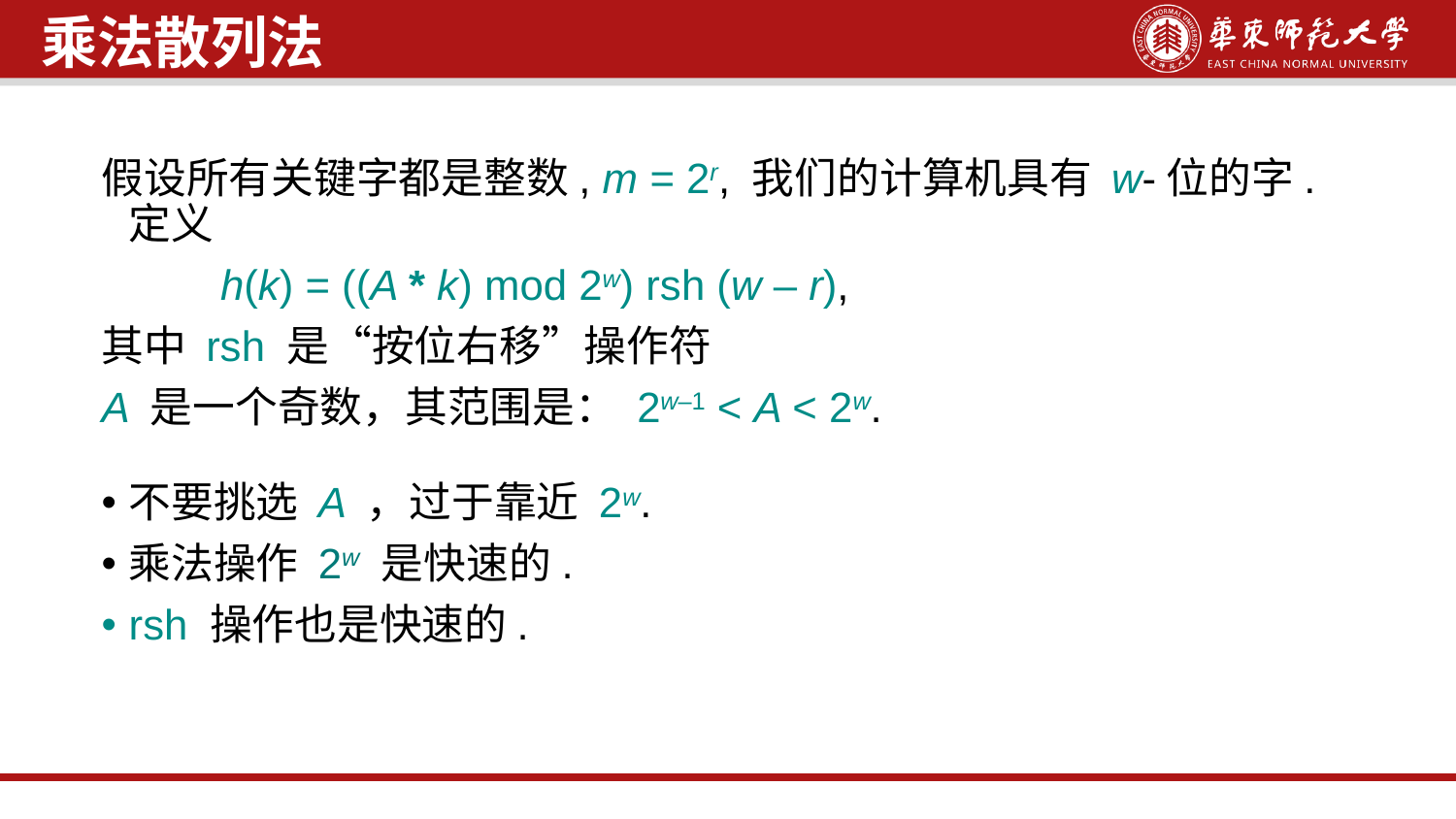

乘法散列法
假设所有关键字都是整数, m = 2r, 我们的计算机具有 w-位的字. 定义
          h(k) = ((A * k) mod 2w) rsh (w – r),
其中 rsh 是“按位右移”操作符
A 是一个奇数，其范围是： 2w–1 < A < 2w.

不要挑选 A ，过于靠近 2w.
乘法操作 2w 是快速的.
rsh 操作也是快速的.